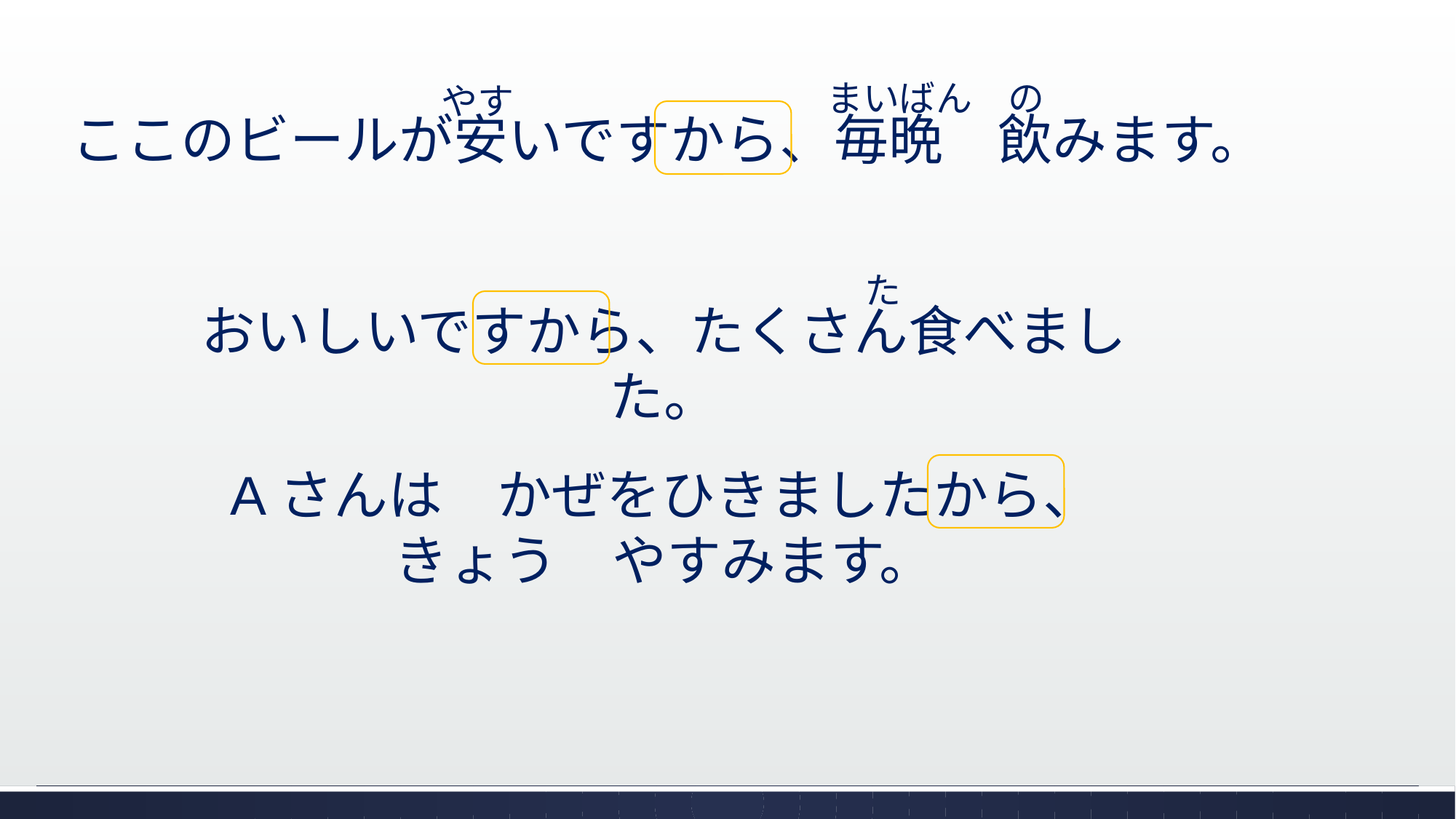

まいばん　の
やす
ここのビールが安いですから、毎晩　飲みます。

た
おいしいですから、たくさん食べました。

Aさんは　かぜをひきましたから、
きょう　やすみます。